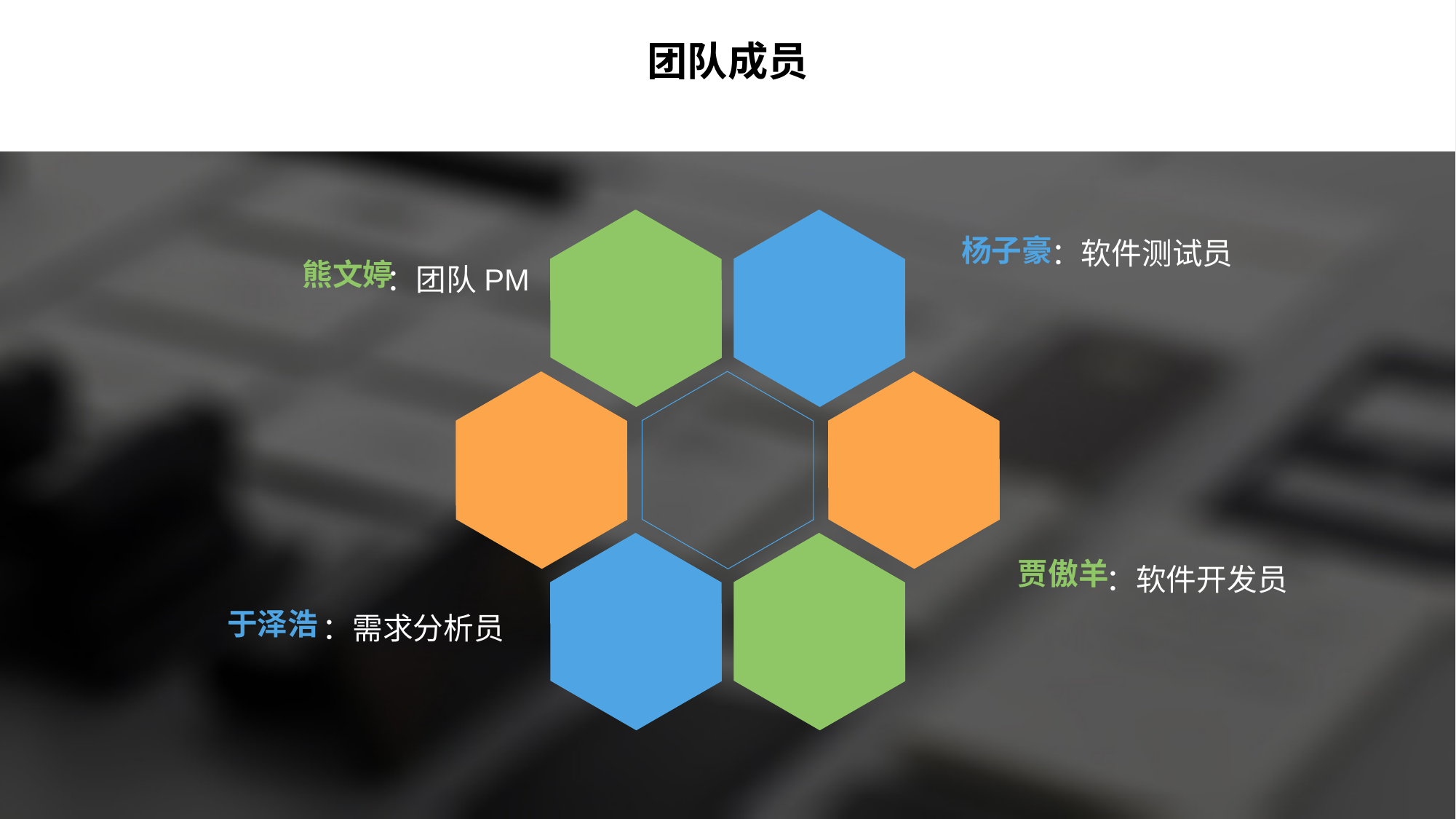

团队成员
：软件测试员

杨子豪
：团队PM
熊文婷
：软件开发员
贾傲羊
：需求分析员
于泽浩